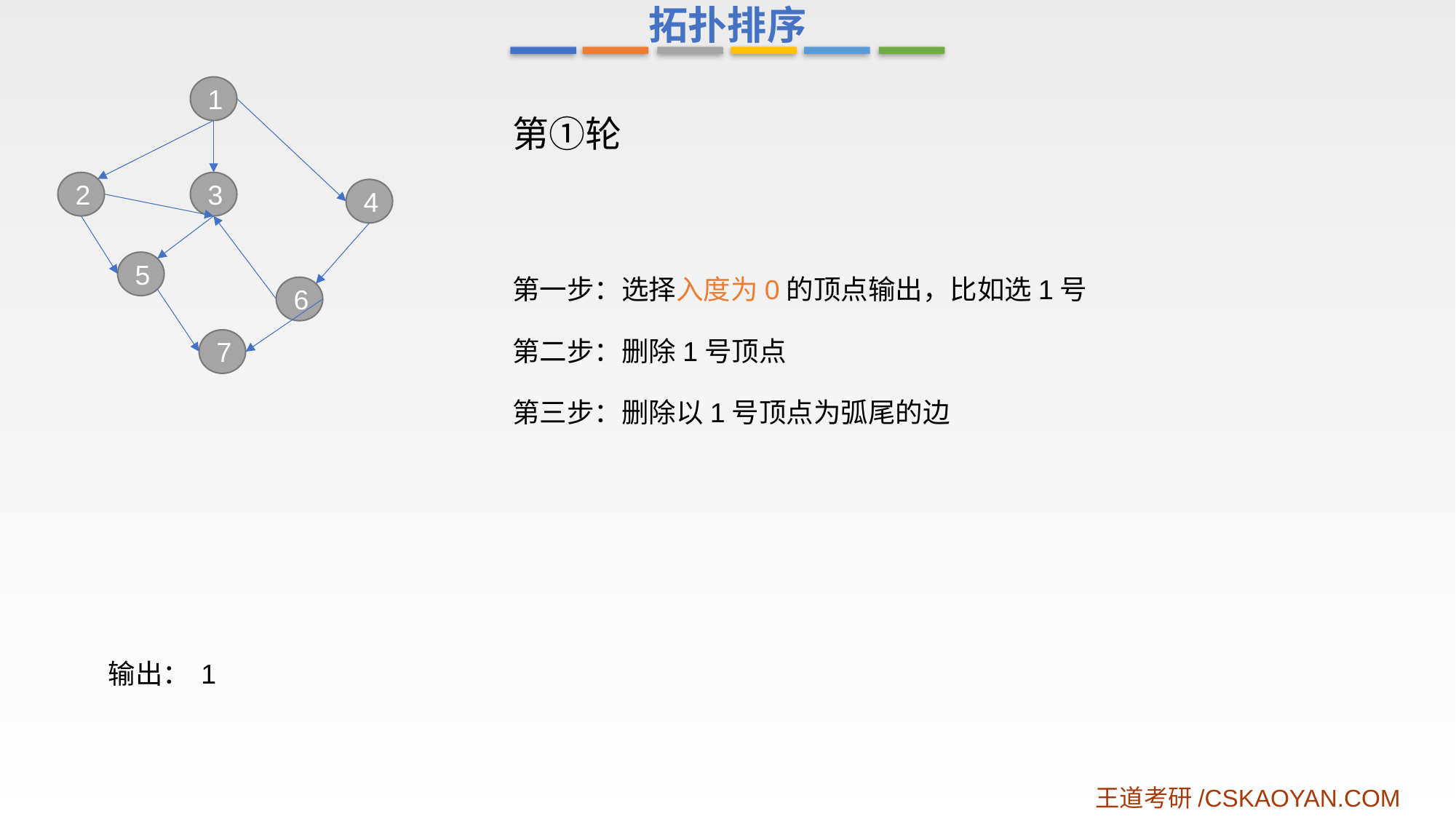

拓扑排序

1
第①轮
2
3
4
5
第一步：选择入度为0的顶点输出，比如选1号
6
第二步：删除1号顶点
7
第三步：删除以1号顶点为弧尾的边
输出：
1
王道考研/CSKAOYAN.COM